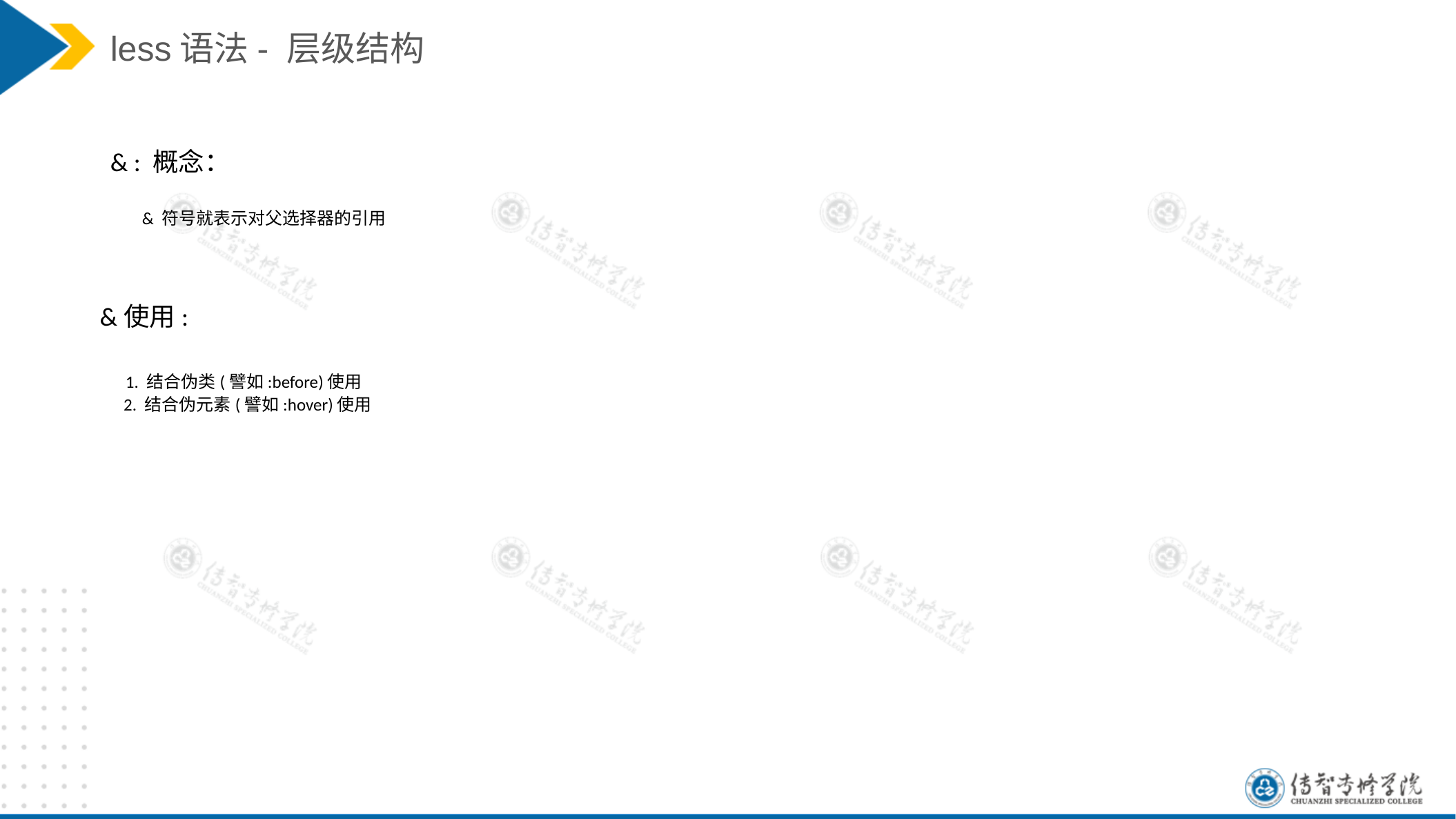

less语法- 层级结构

& : 概念：

        & 符号就表示对父选择器的引用

&使用:

      1. 结合伪类(譬如:before)使用
      2. 结合伪元素(譬如:hover)使用